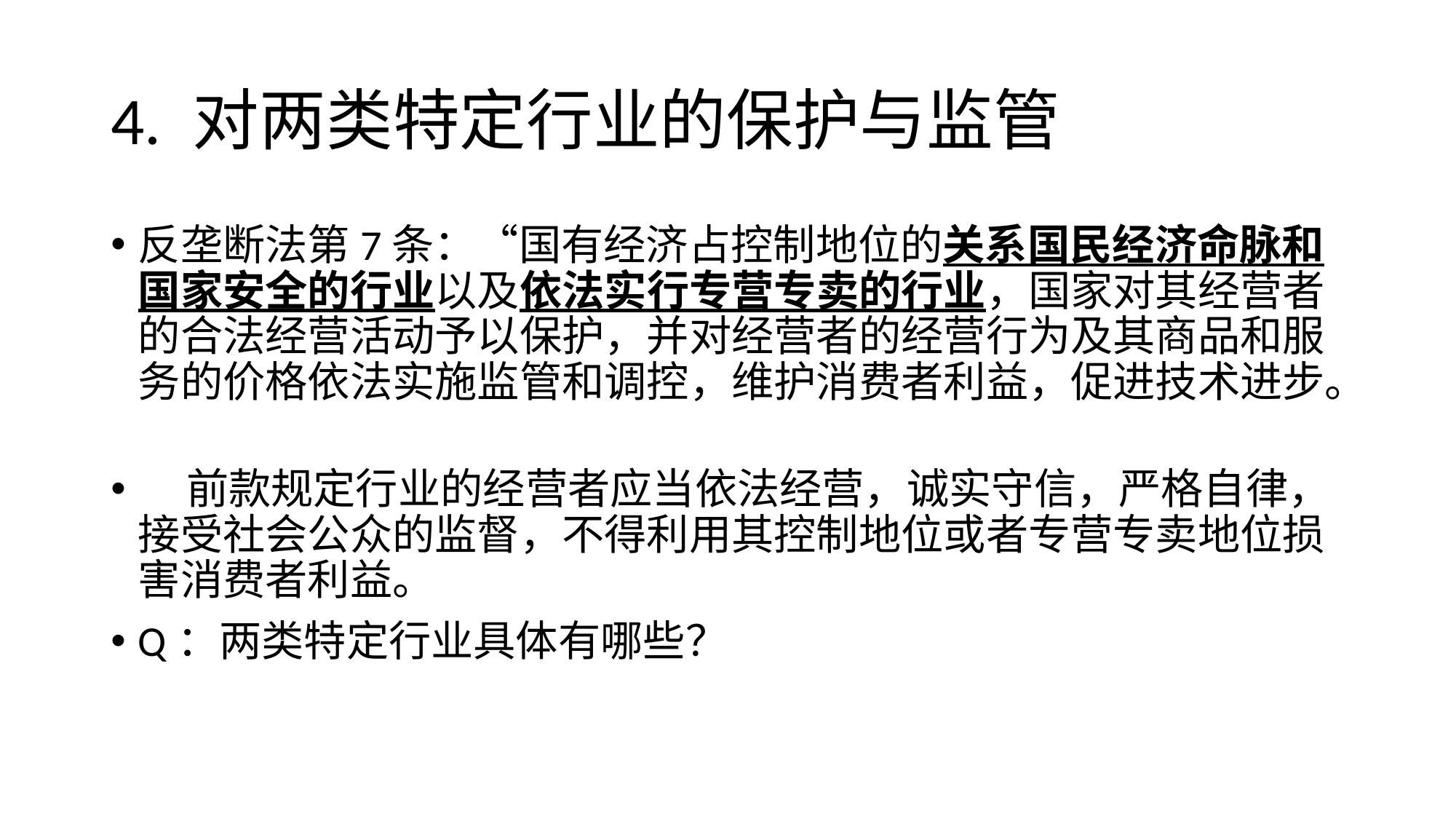

# 4. 对两类特定行业的保护与监管
反垄断法第7条：“国有经济占控制地位的关系国民经济命脉和国家安全的行业以及依法实行专营专卖的行业，国家对其经营者的合法经营活动予以保护，并对经营者的经营行为及其商品和服务的价格依法实施监管和调控，维护消费者利益，促进技术进步。
    前款规定行业的经营者应当依法经营，诚实守信，严格自律，接受社会公众的监督，不得利用其控制地位或者专营专卖地位损害消费者利益。
Q：两类特定行业具体有哪些？